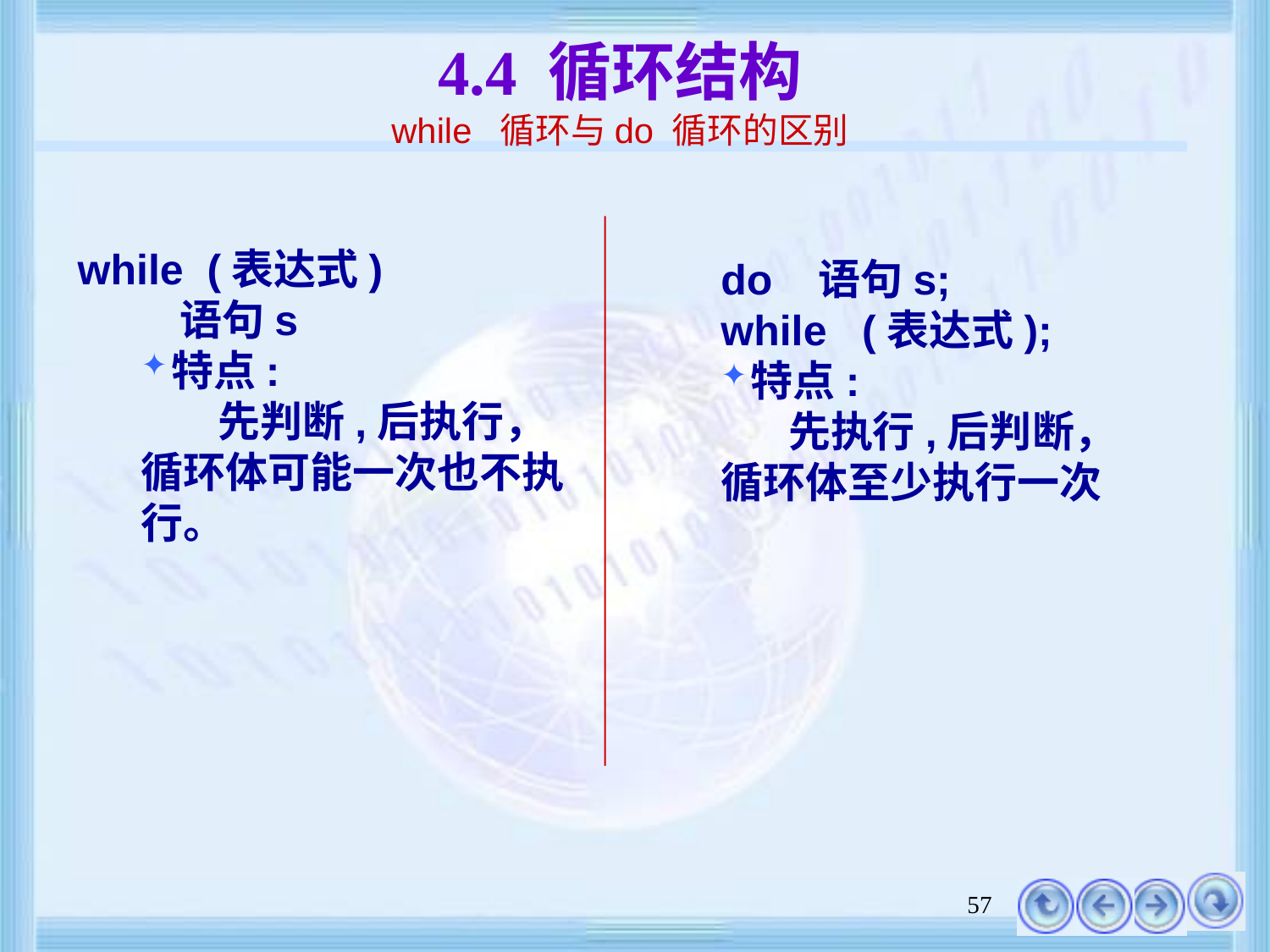

# 4.4 循环结构 while  循环与do 循环的区别

while  (表达式)
   语句s
特点:
       先判断,后执行，循环体可能一次也不执行。

do   语句s;
while   (表达式);
特点:
      先执行,后判断，循环体至少执行一次

57